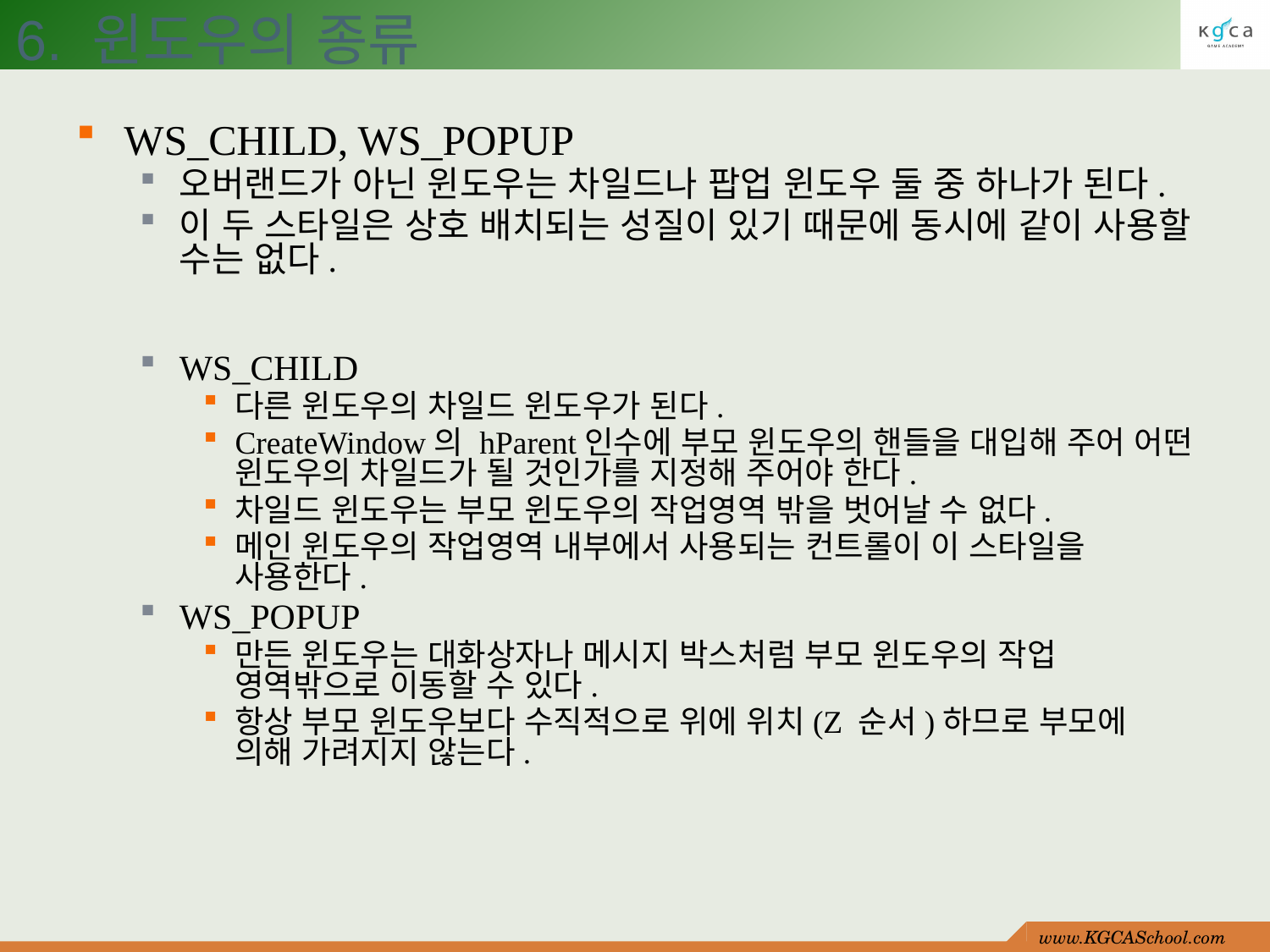

6. 윈도우의 종류
WS_CHILD, WS_POPUP
오버랜드가 아닌 윈도우는 차일드나 팝업 윈도우 둘 중 하나가 된다.
이 두 스타일은 상호 배치되는 성질이 있기 때문에 동시에 같이 사용할 수는 없다.

WS_CHILD
다른 윈도우의 차일드 윈도우가 된다.
CreateWindow의 hParent인수에 부모 윈도우의 핸들을 대입해 주어 어떤 윈도우의 차일드가 될 것인가를 지정해 주어야 한다.
차일드 윈도우는 부모 윈도우의 작업영역 밖을 벗어날 수 없다.
메인 윈도우의 작업영역 내부에서 사용되는 컨트롤이 이 스타일을 사용한다.
WS_POPUP
만든 윈도우는 대화상자나 메시지 박스처럼 부모 윈도우의 작업 영역밖으로 이동할 수 있다.
항상 부모 윈도우보다 수직적으로 위에 위치(Z 순서)하므로 부모에 의해 가려지지 않는다.